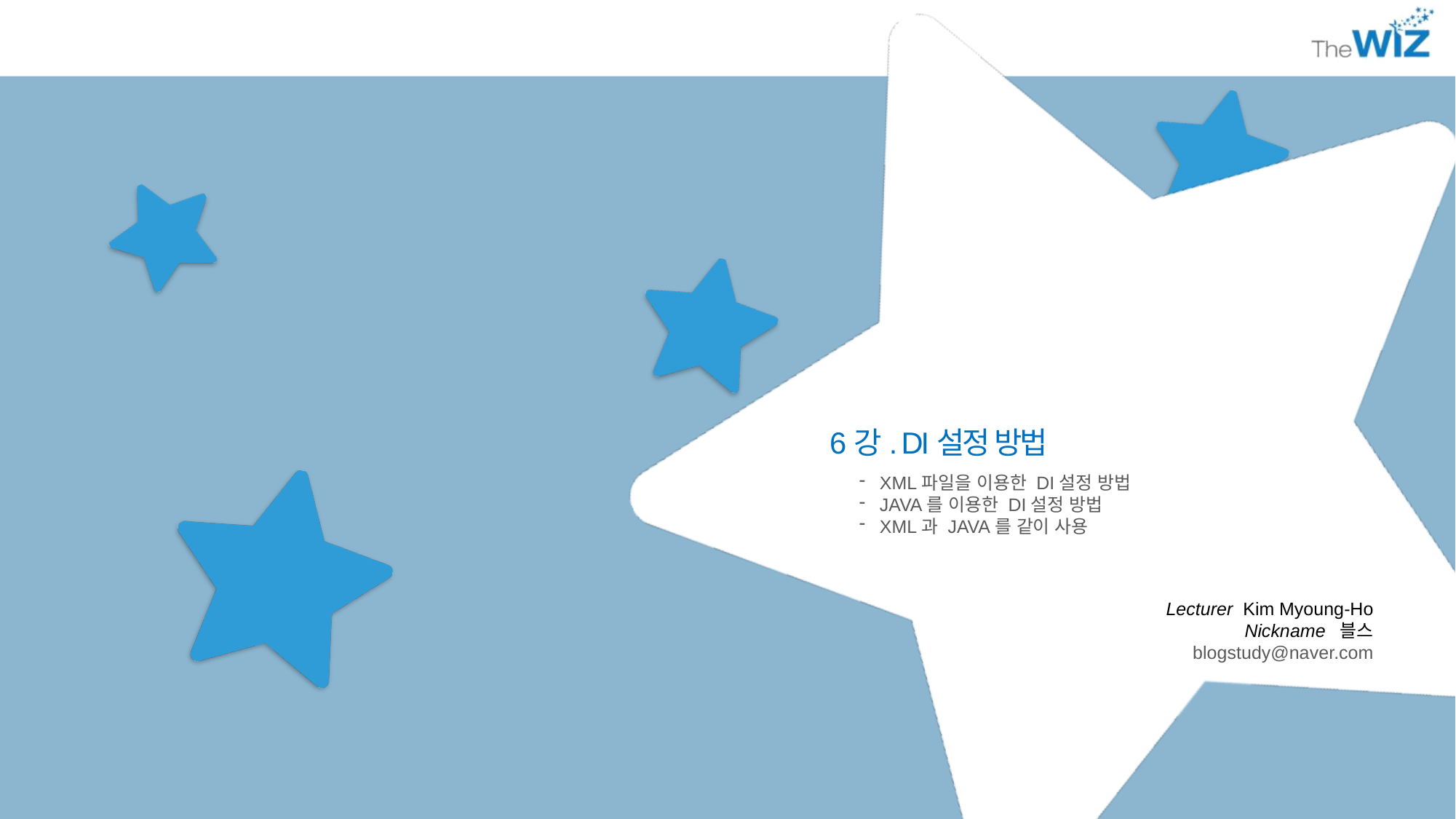

6강. DI설정 방법
XML파일을 이용한 DI설정 방법
JAVA를 이용한 DI설정 방법
XML과 JAVA를 같이 사용
Lecturer  Kim Myoung-Ho
Nickname  블스
blogstudy@naver.com